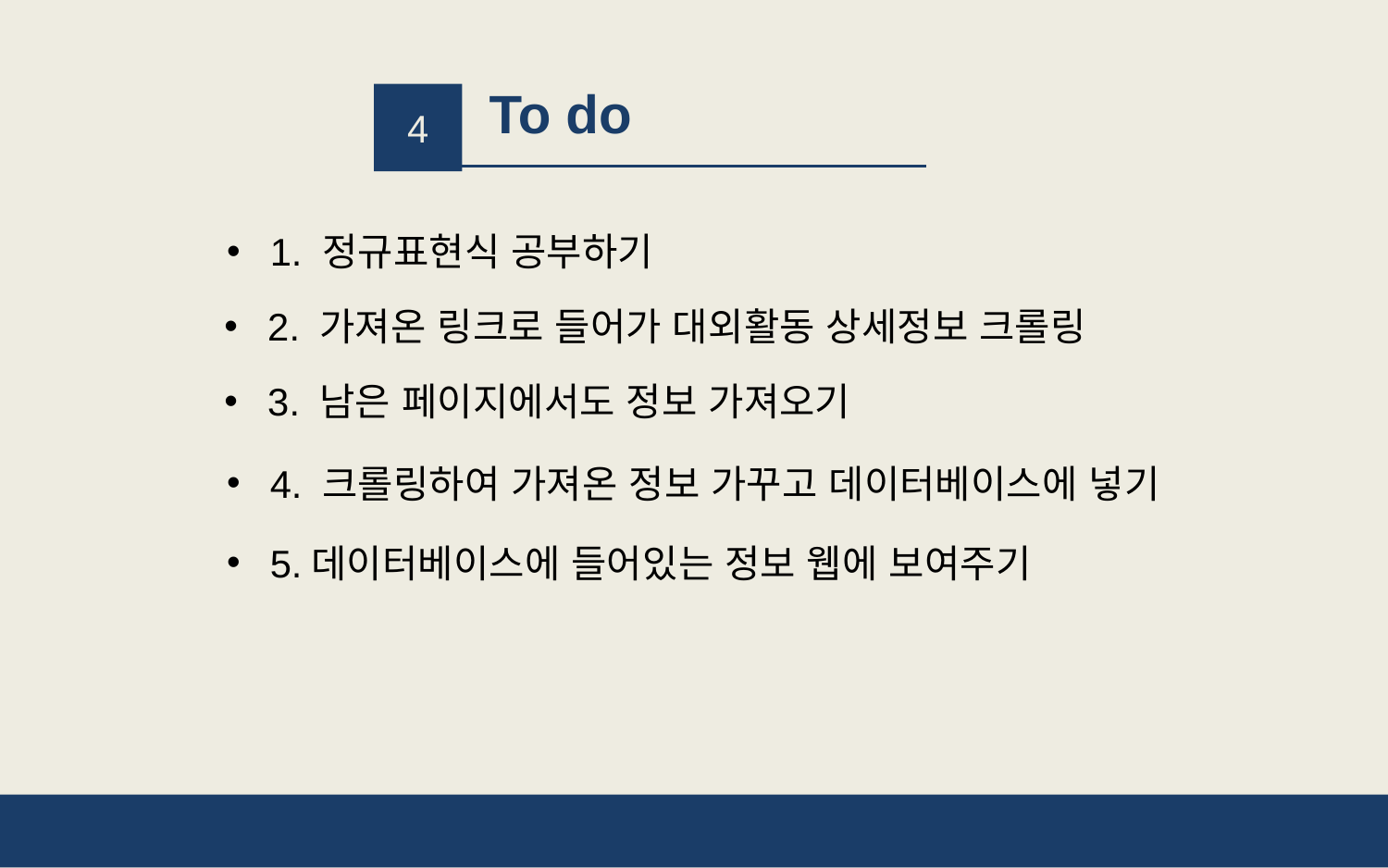

To do
4
1. 정규표현식 공부하기
2. 가져온 링크로 들어가 대외활동 상세정보 크롤링
3. 남은 페이지에서도 정보 가져오기
4. 크롤링하여 가져온 정보 가꾸고 데이터베이스에 넣기
5.데이터베이스에 들어있는 정보 웹에 보여주기